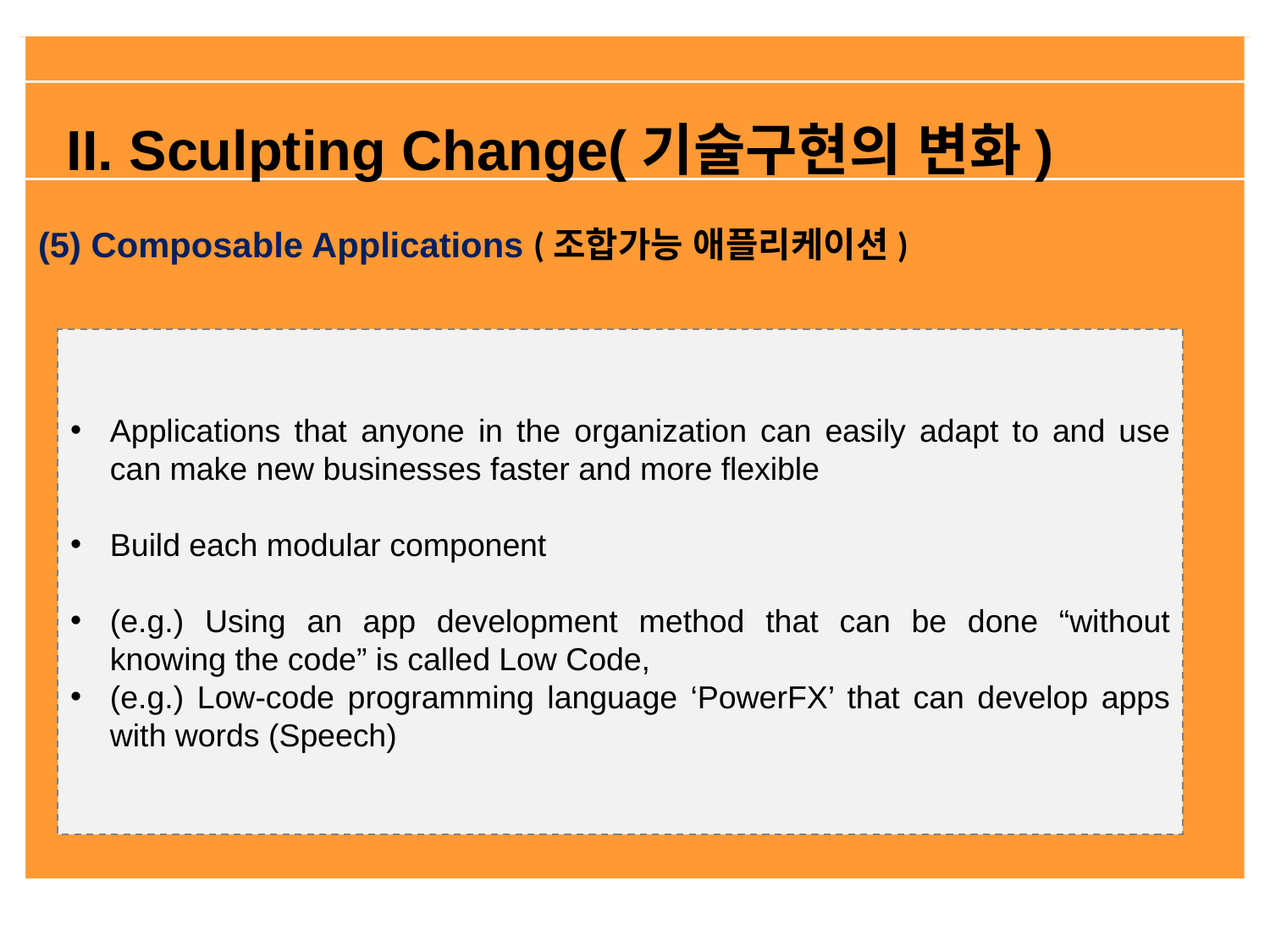

II. Sculpting Change(기술구현의 변화)
(5) Composable Applications (조합가능 애플리케이션)
Applications that anyone in the organization can easily adapt to and use can make new businesses faster and more flexible

Build each modular component

(e.g.) Using an app development method that can be done “without knowing the code” is called Low Code,
(e.g.) Low-code programming language ‘PowerFX’ that can develop apps with words (Speech)